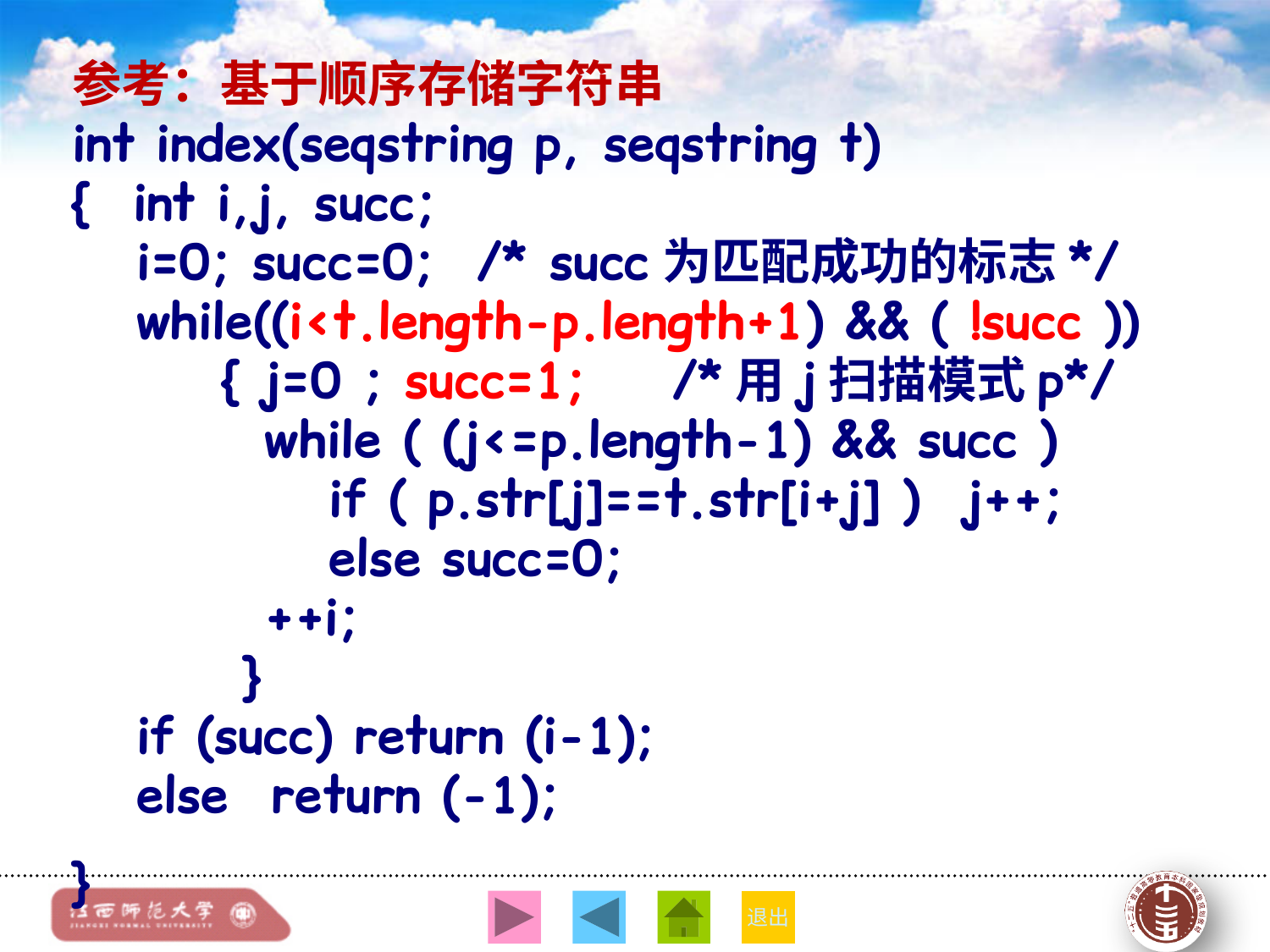

参考：基于顺序存储字符串
int index(seqstring p, seqstring t)
{  int i,j, succ;
   i=0; succ=0;  /* succ为匹配成功的标志*/
   while((i<t.length-p.length+1) && ( !succ ))
       { j=0 ; succ=1;    /*用j扫描模式p*/
         while ( (j<=p.length-1) && succ )
            if ( p.str[j]==t.str[i+j] )  j++;
            else succ=0;
         ++i;
        }
   if (succ) return (i-1);
   else  return (-1);
}